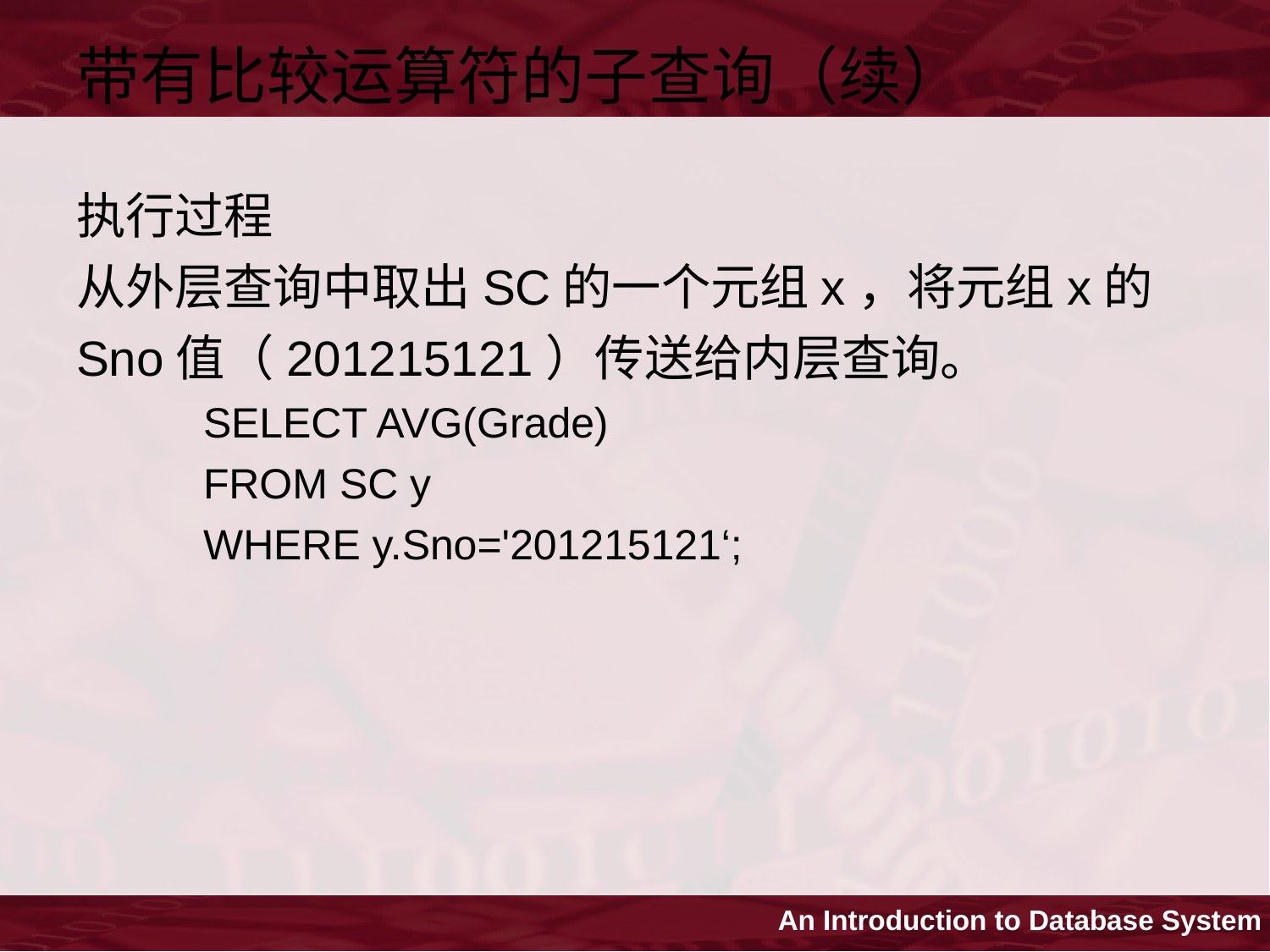

带有比较运算符的子查询（续）
执行过程
从外层查询中取出SC的一个元组x，将元组x的Sno值（201215121）传送给内层查询。
       	SELECT AVG(Grade)
       	FROM SC y
       	WHERE y.Sno='201215121‘;